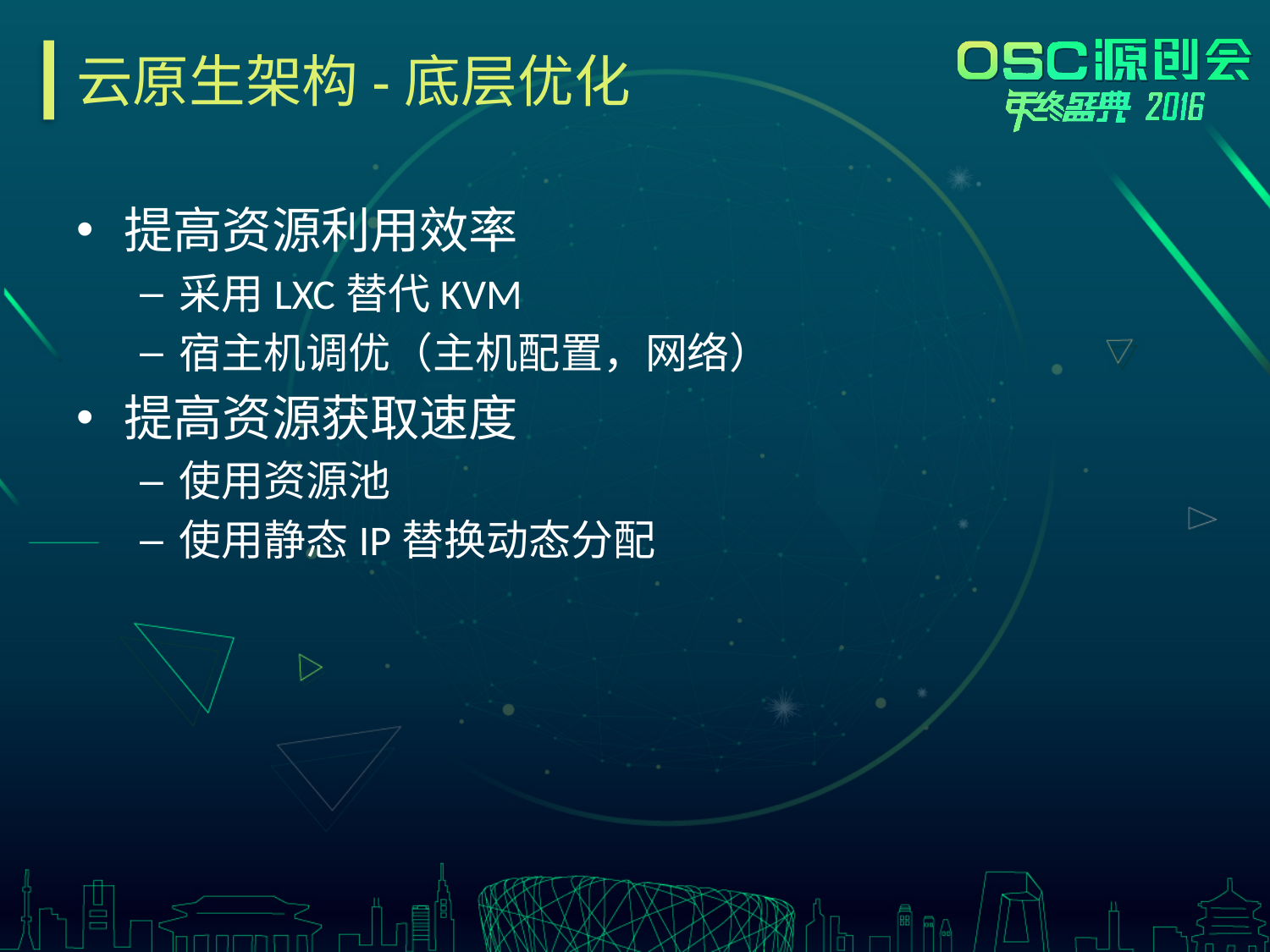

# 云原生架构-底层优化
提高资源利用效率
采用LXC替代KVM
宿主机调优（主机配置，网络）
提高资源获取速度
使用资源池
使用静态IP替换动态分配